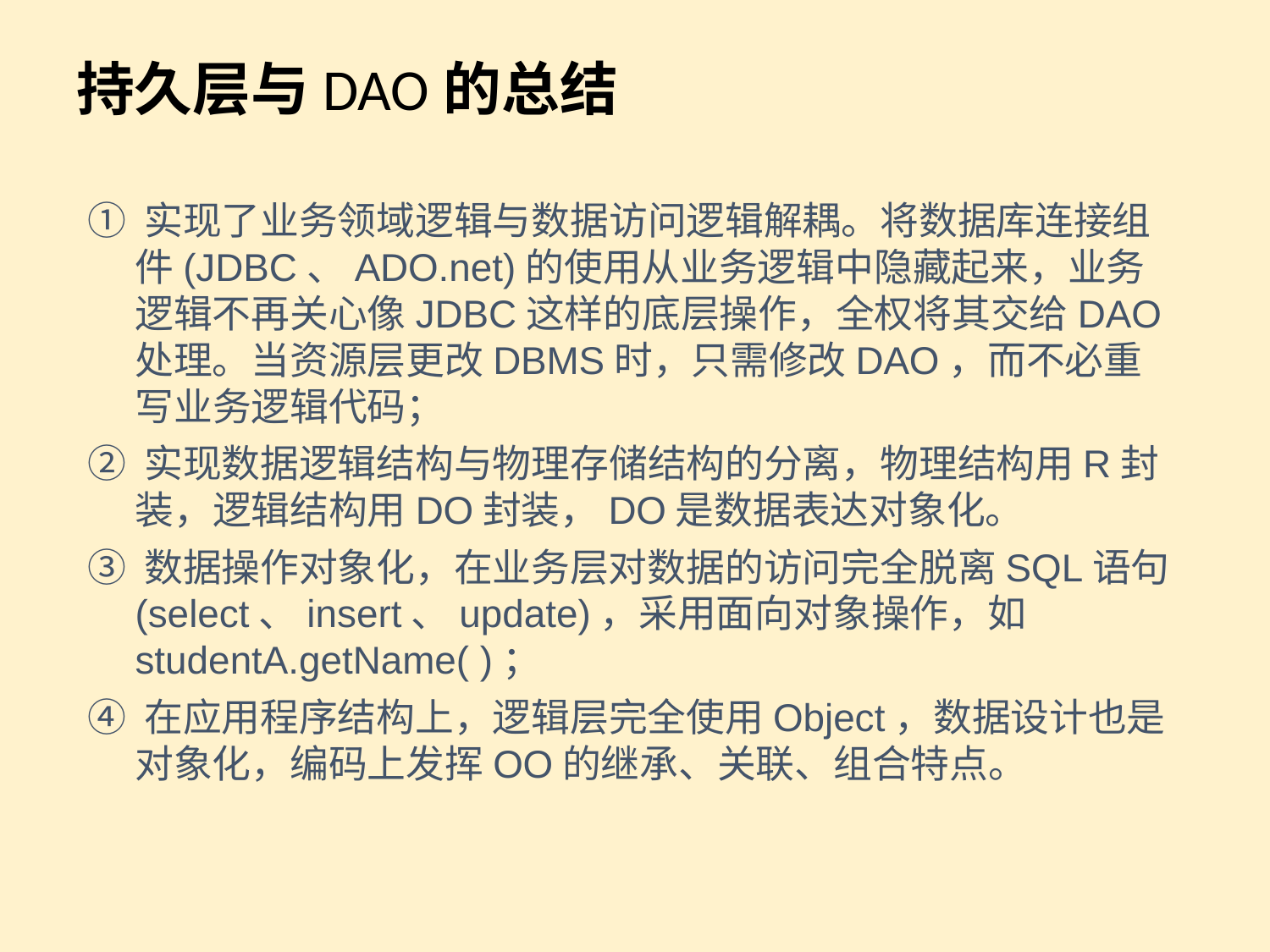

# 持久层与DAO的总结
① 实现了业务领域逻辑与数据访问逻辑解耦。将数据库连接组件(JDBC、ADO.net)的使用从业务逻辑中隐藏起来，业务逻辑不再关心像JDBC这样的底层操作，全权将其交给DAO处理。当资源层更改DBMS时，只需修改DAO，而不必重写业务逻辑代码；
② 实现数据逻辑结构与物理存储结构的分离，物理结构用R封装，逻辑结构用DO封装，DO是数据表达对象化。
③ 数据操作对象化，在业务层对数据的访问完全脱离SQL语句(select、insert、update)，采用面向对象操作，如studentA.getName( )；
④ 在应用程序结构上，逻辑层完全使用Object，数据设计也是对象化，编码上发挥OO的继承、关联、组合特点。